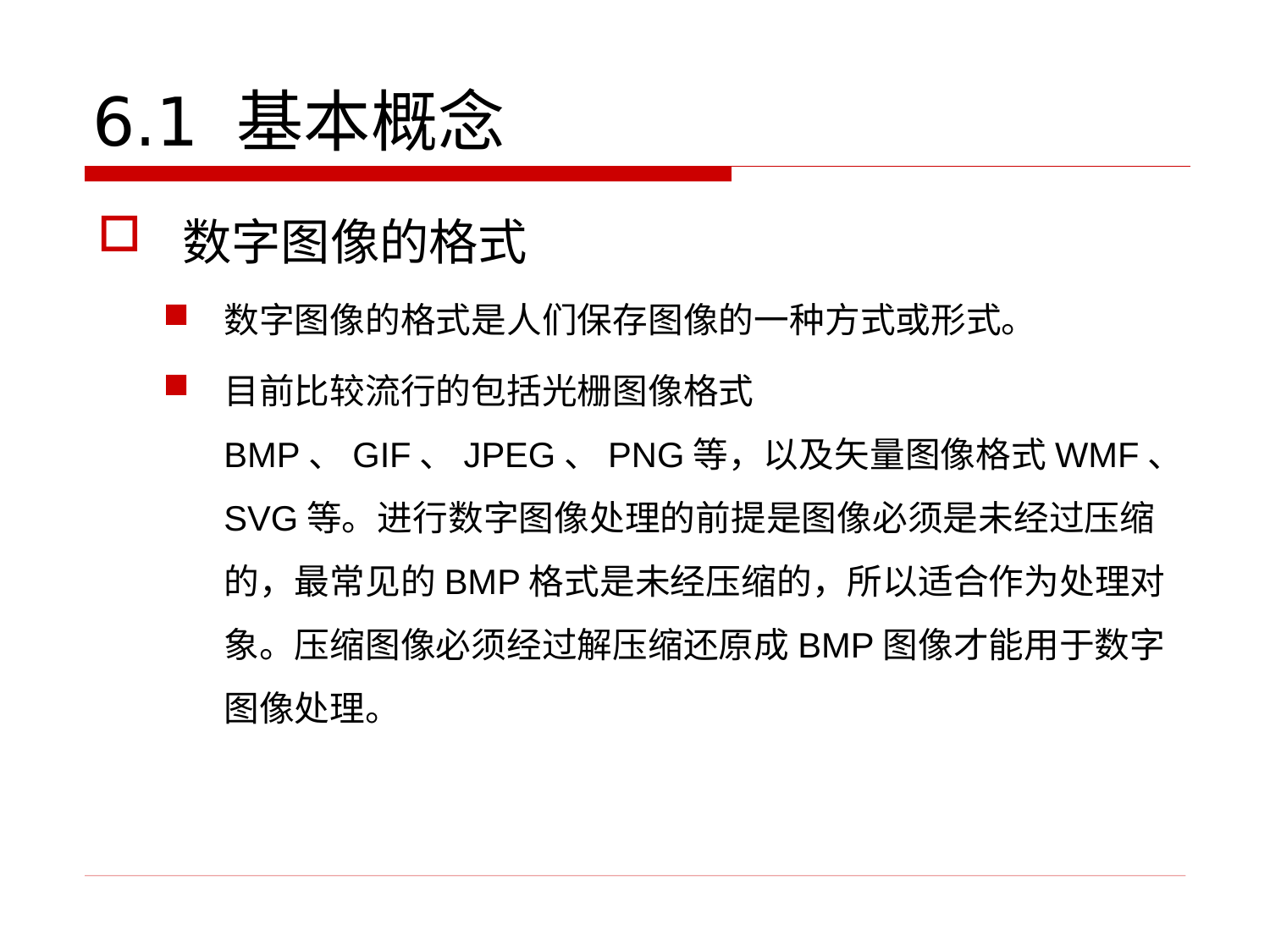

# 6.1 基本概念
数字图像的格式
数字图像的格式是人们保存图像的一种方式或形式。
目前比较流行的包括光栅图像格式BMP、GIF、JPEG、PNG等，以及矢量图像格式WMF、SVG等。进行数字图像处理的前提是图像必须是未经过压缩的，最常见的BMP格式是未经压缩的，所以适合作为处理对象。压缩图像必须经过解压缩还原成BMP图像才能用于数字图像处理。
6